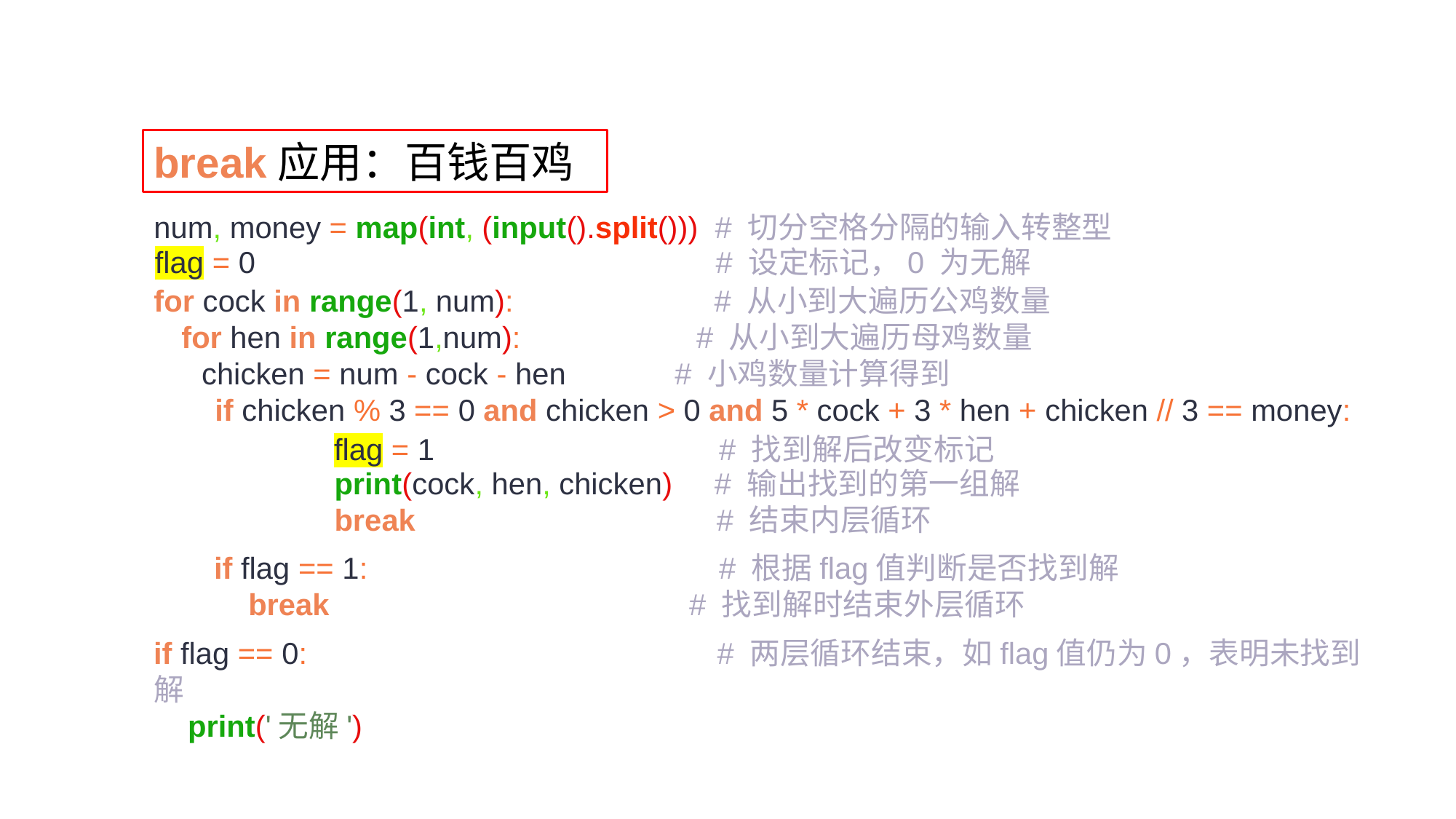

break应用：百钱百鸡
num, money = map(int, (input().split()))  # 切分空格分隔的输入转整型
for cock in range(1, num):                        # 从小到大遍历公鸡数量
   for hen in range(1,num):                     # 从小到大遍历母鸡数量
      chicken = num - cock - hen             # 小鸡数量计算得到
        if chicken % 3 == 0 and chicken > 0 and 5 * cock + 3 * hen + chicken // 3 == money:
flag = 0                                                       # 设定标记，0 为无解
flag = 1                                  # 找到解后改变标记
print(cock, hen, chicken)     # 输出找到的第一组解
break                                    # 结束内层循环
if flag == 1:                                          # 根据flag值判断是否找到解
    break                                           # 找到解时结束外层循环
if flag == 0:                                                 # 两层循环结束，如flag值仍为0，表明未找到解
    print('无解')